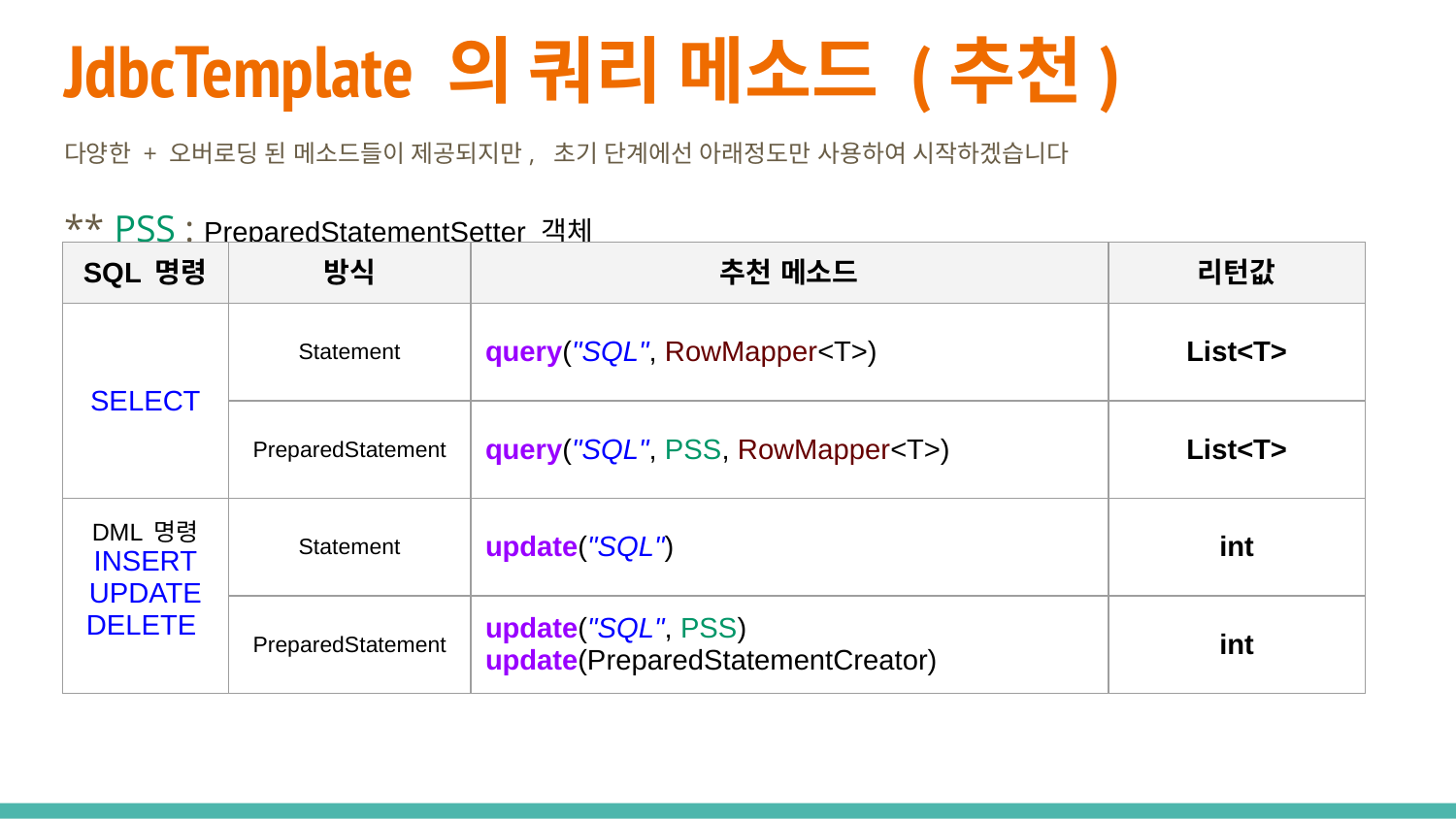

# JdbcTemplate 의 쿼리 메소드 (추천)
다양한 + 오버로딩 된 메소드들이 제공되지만,  초기 단계에선 아래정도만 사용하여 시작하겠습니다
** PSS : PreparedStatementSetter 객체
| SQL 명령 | 방식 | 추천 메소드 | 리턴값 |
| --- | --- | --- | --- |
| SELECT | Statement | query("SQL", RowMapper<T>) | List<T> |
|  | PreparedStatement | query("SQL", PSS, RowMapper<T>) | List<T> |
| DML 명령 INSERT UPDATE DELETE | Statement | update("SQL") | int |
|  | PreparedStatement | update("SQL", PSS) update(PreparedStatementCreator) | int |